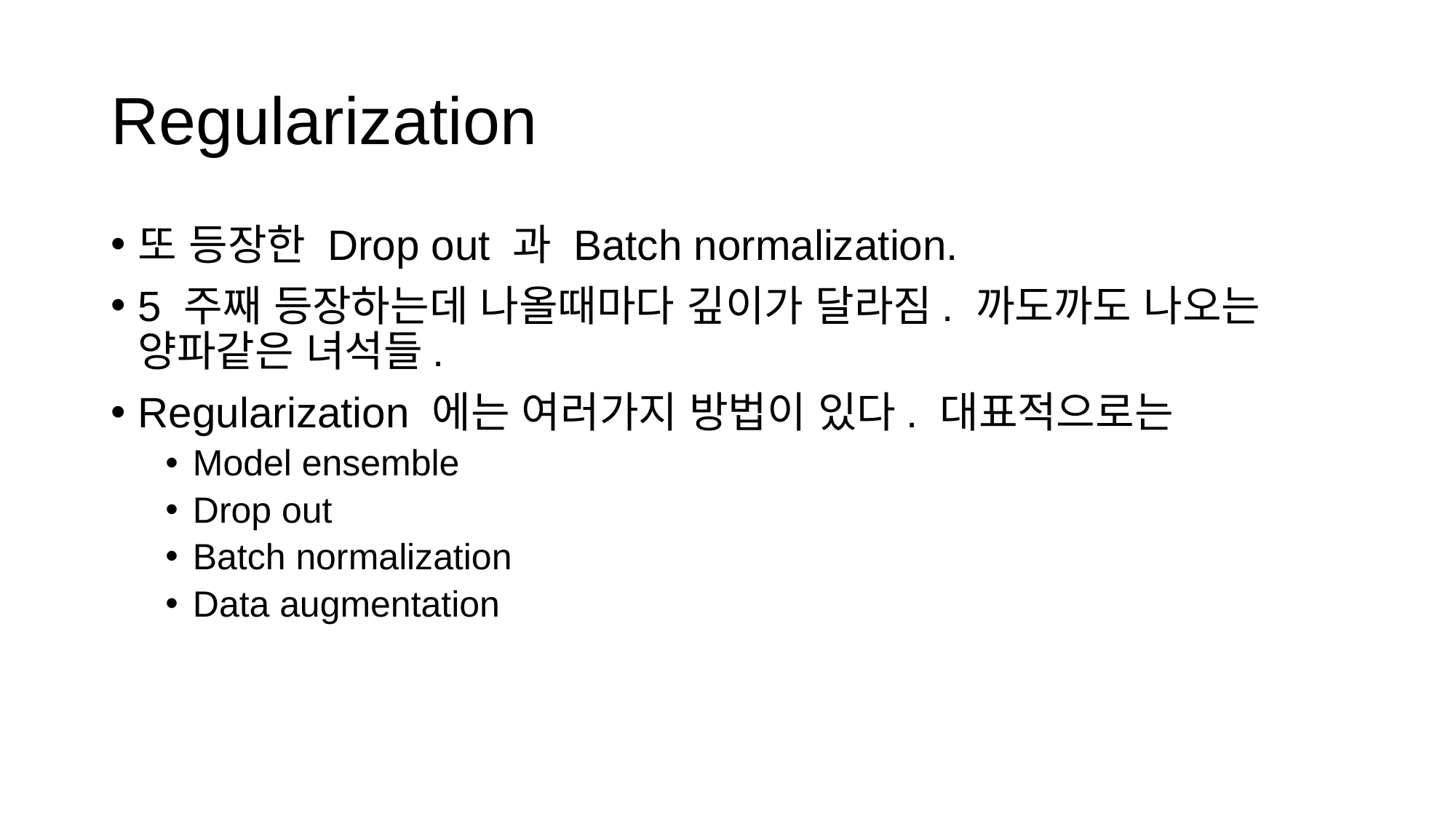

# Regularization
또 등장한 Drop out 과 Batch normalization.
5 주째 등장하는데 나올때마다 깊이가 달라짐. 까도까도 나오는 양파같은 녀석들.
Regularization 에는 여러가지 방법이 있다. 대표적으로는
Model ensemble
Drop out
Batch normalization
Data augmentation